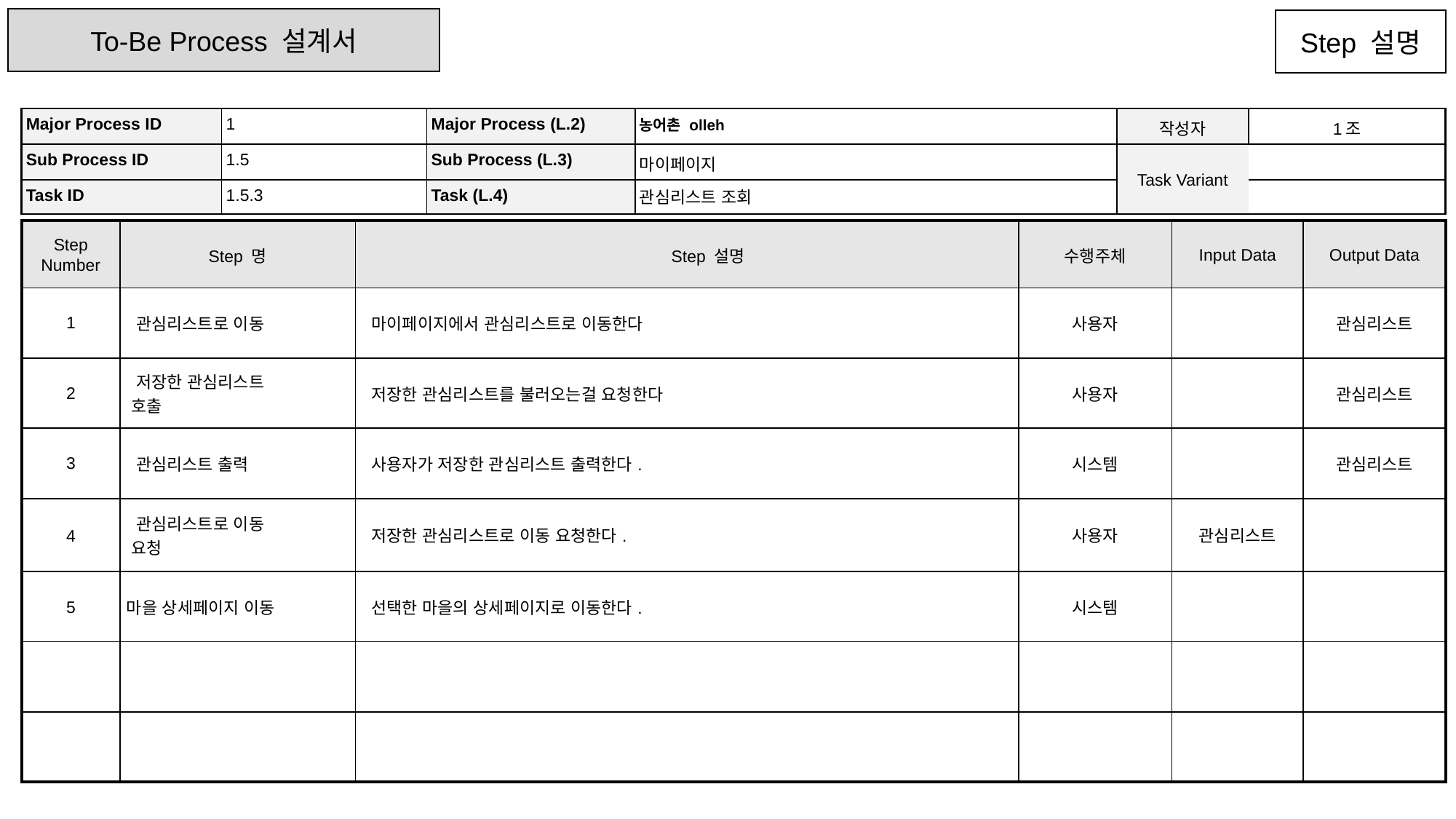

To-Be Process 설계서
Step 설명
| Major Process ID | 1 | Major Process (L.2) | 농어촌 olleh | 작성자 | 1조 |
| --- | --- | --- | --- | --- | --- |
| Sub Process ID | 1.5 | Sub Process (L.3) | 마이페이지 | Task Variant |  |
| Task ID | 1.5.3 | Task (L.4) | 관심리스트 조회 |  |  |
| Step Number | Step 명 | Step 설명 | 수행주체 | Input Data | Output Data |
| --- | --- | --- | --- | --- | --- |
| 1 | 관심리스트로 이동 | 마이페이지에서 관심리스트로 이동한다 | 사용자 |  | 관심리스트 |
| 2 | 저장한 관심리스트 호출 | 저장한 관심리스트를 불러오는걸 요청한다 | 사용자 |  | 관심리스트 |
| 3 | 관심리스트 출력 | 사용자가 저장한 관심리스트 출력한다. | 시스템 |  | 관심리스트 |
| 4 | 관심리스트로 이동 요청 | 저장한 관심리스트로 이동 요청한다. | 사용자 | 관심리스트 |  |
| 5 | 마을 상세페이지 이동 | 선택한 마을의 상세페이지로 이동한다. | 시스템 |  |  |
|  |  |  |  |  |  |
|  |  |  |  |  |  |